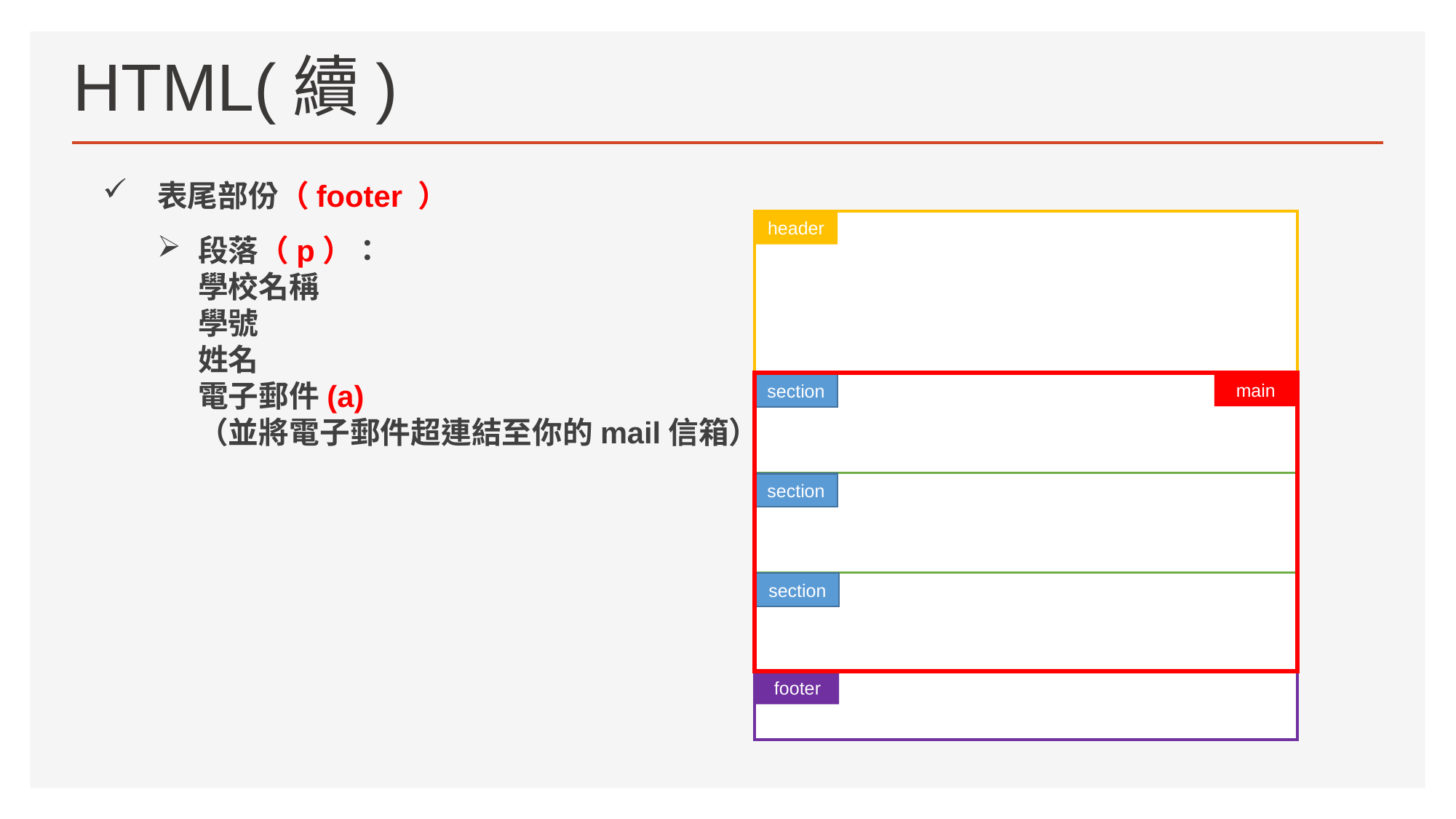

# HTML(續)
表尾部份（footer ）
段落（p）：
學校名稱
學號
姓名
電子郵件(a)
（並將電子郵件超連結至你的mail信箱）

header

main

section

section

section
footer